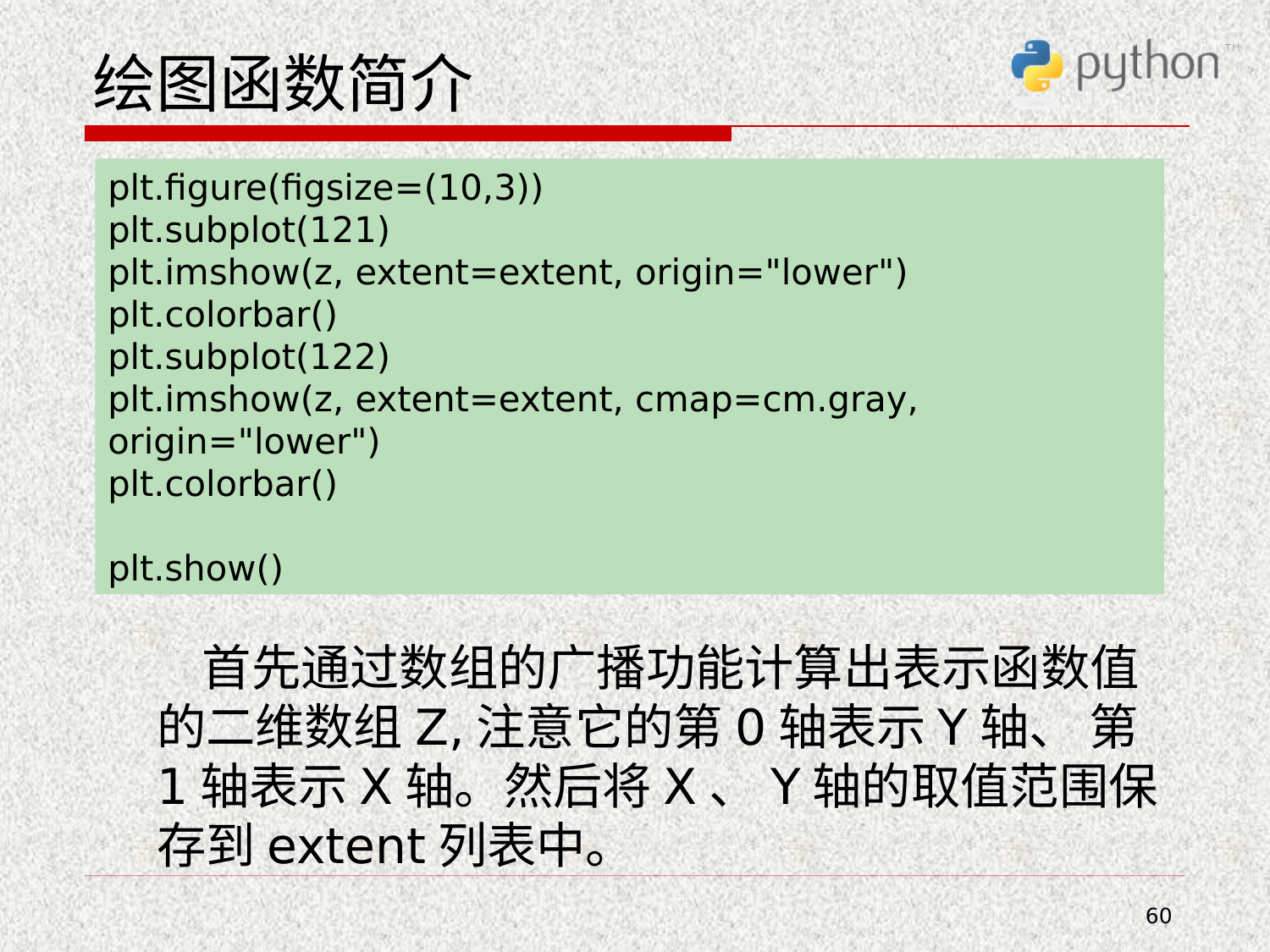

# 绘图函数简介

         首先通过数组的广播功能计算出表示函数值的二维数组Z,注意它的第0轴表示Y轴、 第1轴表示X轴。然后将X、Y轴的取值范围保存到extent列表中。
plt.figure(figsize=(10,3))
plt.subplot(121)
plt.imshow(z, extent=extent, origin="lower")
plt.colorbar()
plt.subplot(122)
plt.imshow(z, extent=extent, cmap=cm.gray, origin="lower")
plt.colorbar()

plt.show()
60